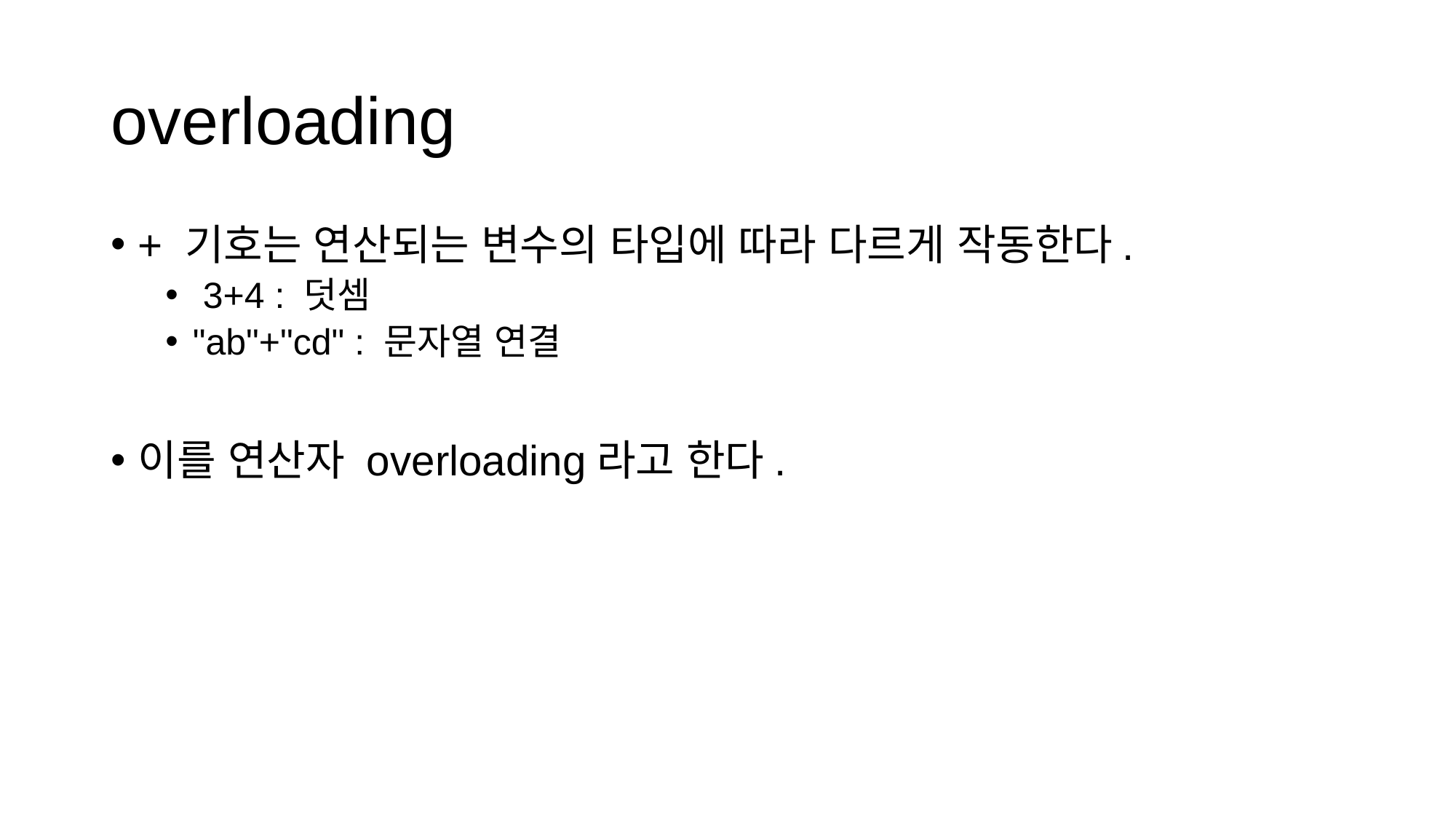

# overloading
+ 기호는 연산되는 변수의 타입에 따라 다르게 작동한다.
 3+4 : 덧셈
"ab"+"cd" : 문자열 연결

이를 연산자 overloading라고 한다.